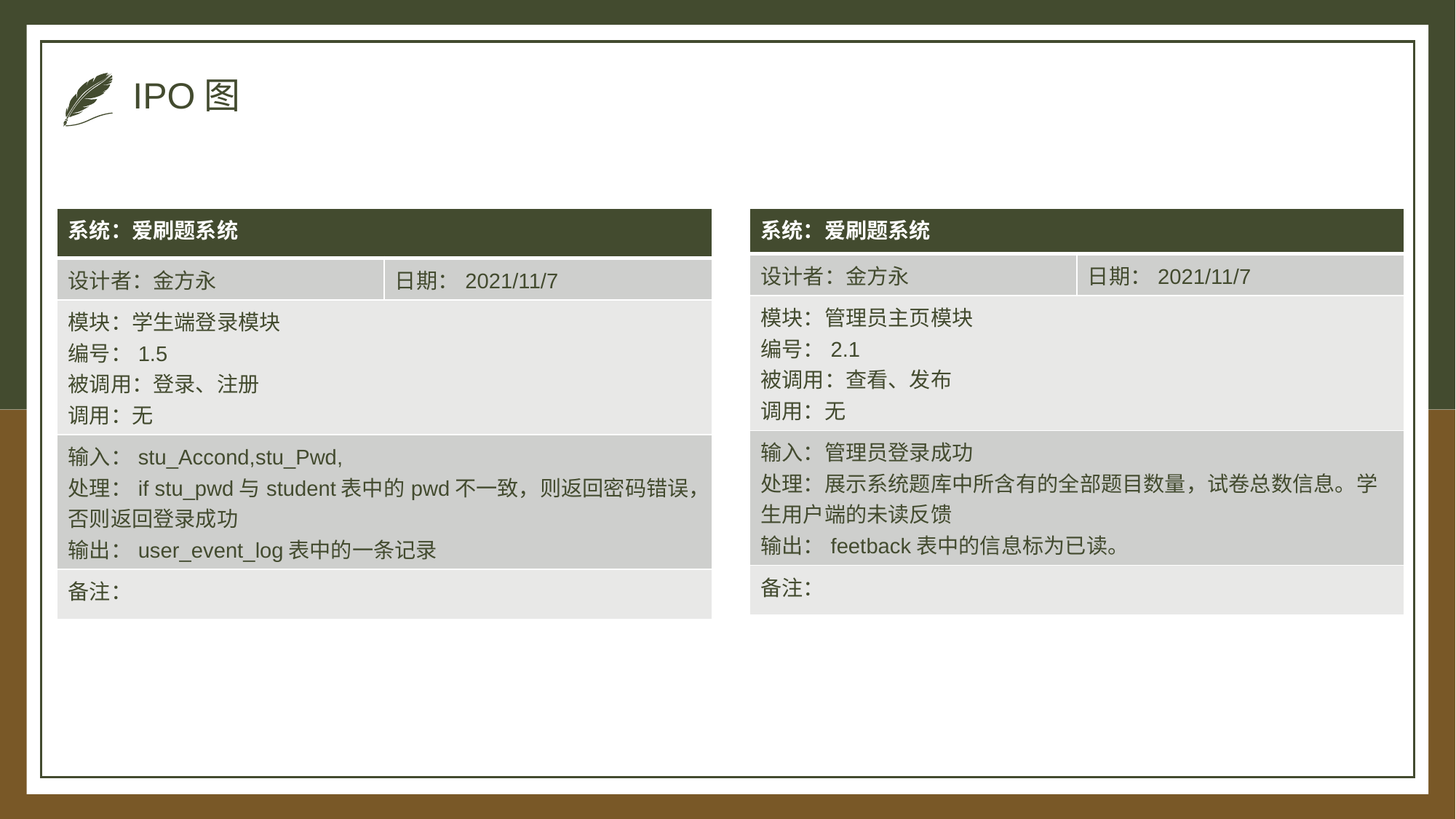

# IPO图
| 系统：爱刷题系统 |  |
| --- | --- |
| 设计者：金方永 | 日期：2021/11/7 |
| 模块：学生端登录模块 编号：1.5 被调用：登录、注册 调用：无 |  |
| 输入：stu\_Accond,stu\_Pwd, 处理：if stu\_pwd与student表中的pwd不一致，则返回密码错误，否则返回登录成功 输出：user\_event\_log表中的一条记录 |  |
| 备注： |  |
| 系统：爱刷题系统 |  |
| --- | --- |
| 设计者：金方永 | 日期：2021/11/7 |
| 模块：管理员主页模块 编号：2.1 被调用：查看、发布 调用：无 |  |
| 输入：管理员登录成功 处理：展示系统题库中所含有的全部题目数量，试卷总数信息。学生用户端的未读反馈 输出：feetback表中的信息标为已读。 |  |
| 备注： |  |